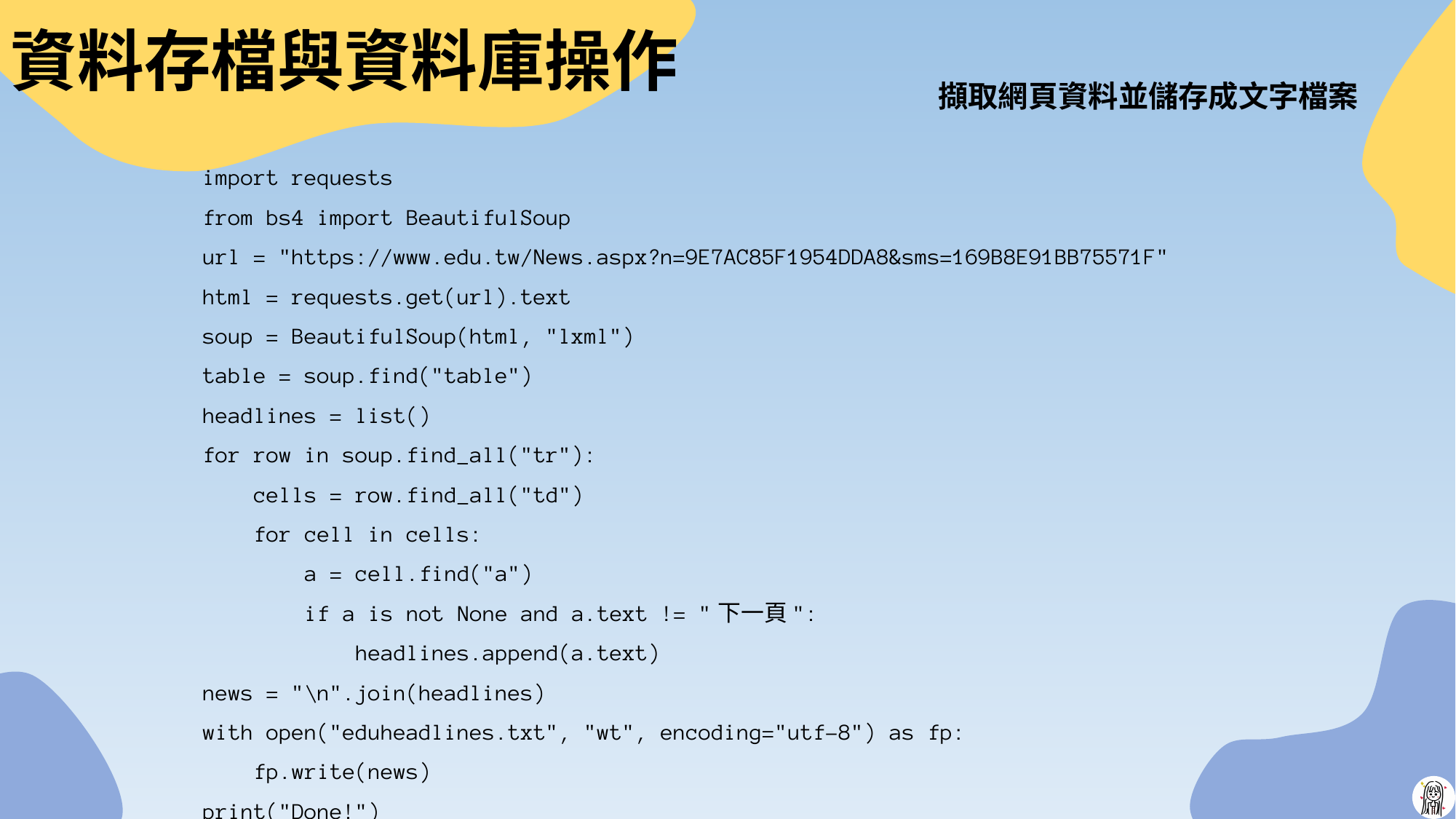

資料存檔與資料庫操作
# 擷取網頁資料並儲存成文字檔案
import requests
from bs4 import BeautifulSoup
url = "https://www.edu.tw/News.aspx?n=9E7AC85F1954DDA8&sms=169B8E91BB75571F"
html = requests.get(url).text
soup = BeautifulSoup(html, "lxml")
table = soup.find("table")
headlines = list()
for row in soup.find_all("tr"):
    cells = row.find_all("td")
    for cell in cells:
        a = cell.find("a")
        if a is not None and a.text != "下一頁":
            headlines.append(a.text)
news = "\n".join(headlines)
with open("eduheadlines.txt", "wt", encoding="utf-8") as fp:
    fp.write(news)
print("Done!")
34